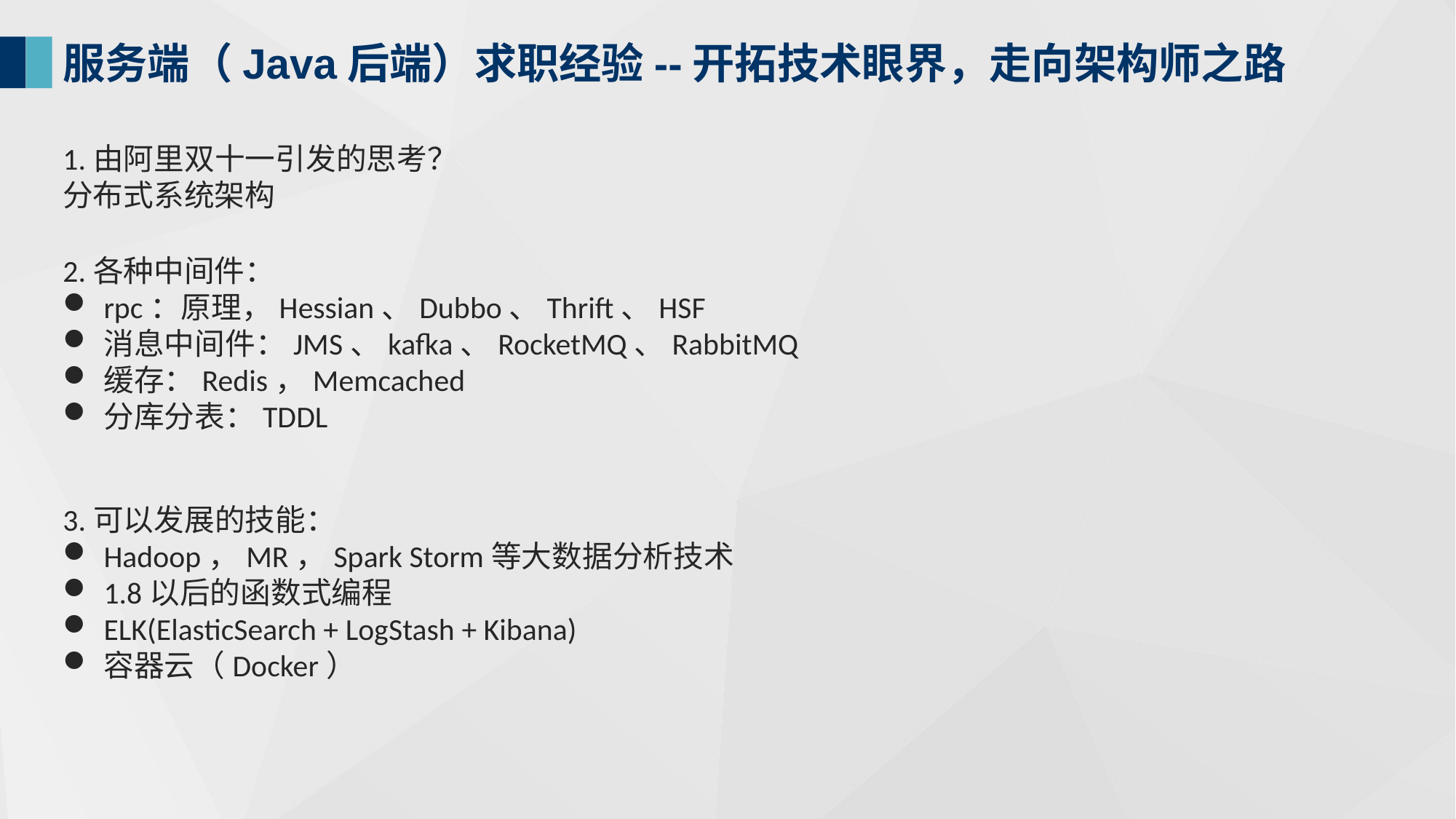

服务端（Java后端）求职经验--开拓技术眼界，走向架构师之路

1.由阿里双十一引发的思考？
分布式系统架构

2.各种中间件：
rpc：原理，Hessian、Dubbo、Thrift、HSF
消息中间件：JMS、kafka、RocketMQ、RabbitMQ
缓存：Redis，Memcached
分库分表：TDDL

3.可以发展的技能：
Hadoop，MR，Spark Storm等大数据分析技术
1.8以后的函数式编程
ELK(ElasticSearch + LogStash + Kibana)
容器云（Docker）

22